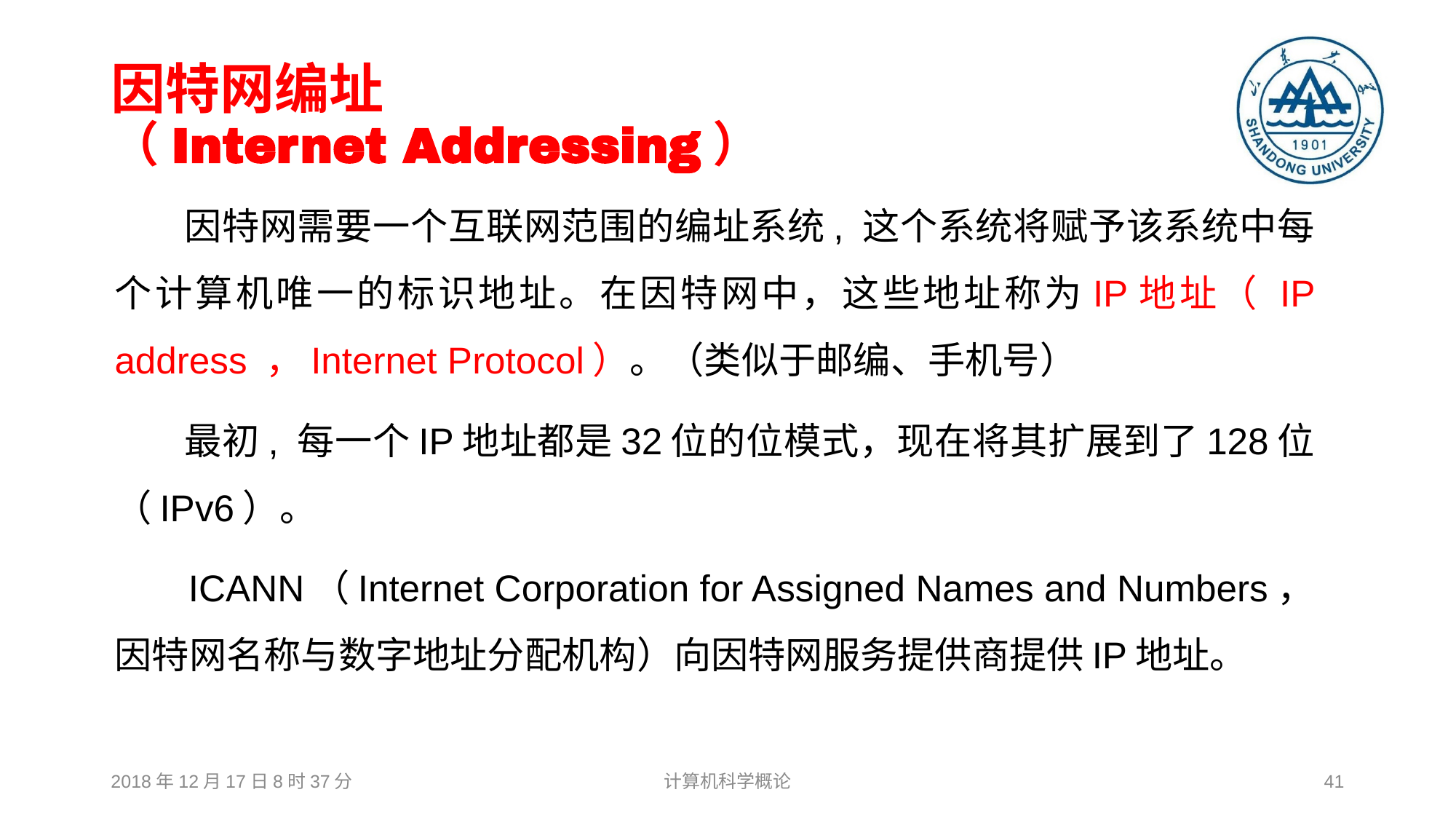

# 因特网编址 （Internet Addressing）
       因特网需要一个互联网范围的编址系统, 这个系统将赋予该系统中每个计算机唯一的标识地址。在因特网中，这些地址称为IP地址（ IP address ，Internet Protocol）。（类似于邮编、手机号）
       最初, 每一个IP地址都是32位的位模式，现在将其扩展到了128位（IPv6）。
       ICANN（Internet Corporation for Assigned Names and Numbers，因特网名称与数字地址分配机构）向因特网服务提供商提供IP地址。

2018年12月17日8时37分
计算机科学概论
41